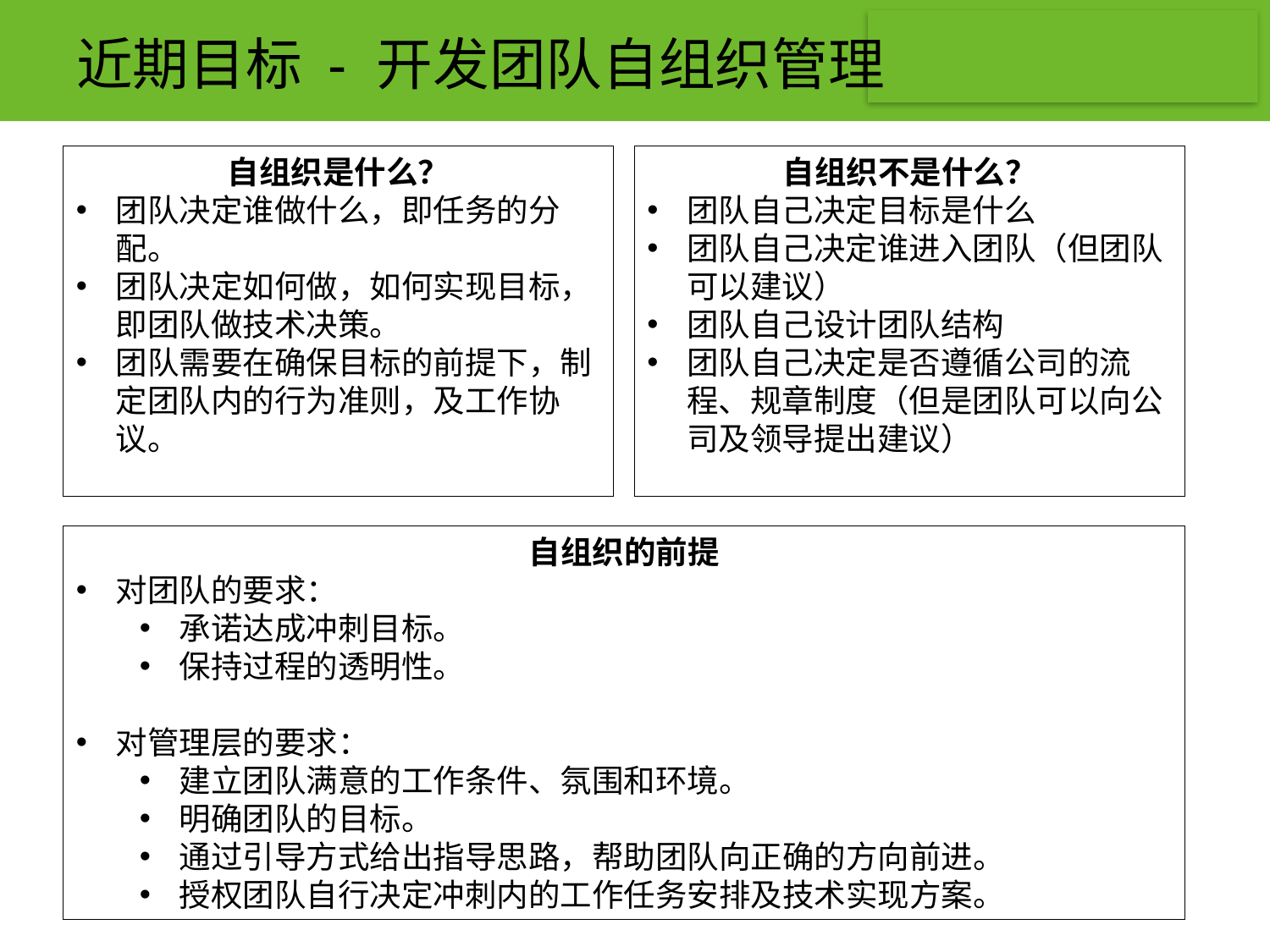

# 近期目标 - 开发团队自组织管理
自组织是什么？
团队决定谁做什么，即任务的分配。
团队决定如何做，如何实现目标，即团队做技术决策。
团队需要在确保目标的前提下，制定团队内的行为准则，及工作协议。
自组织不是什么？
团队自己决定目标是什么
团队自己决定谁进入团队（但团队可以建议）
团队自己设计团队结构
团队自己决定是否遵循公司的流程、规章制度（但是团队可以向公司及领导提出建议）
自组织的前提
对团队的要求：
承诺达成冲刺目标。
保持过程的透明性。

对管理层的要求：
建立团队满意的工作条件、氛围和环境。
明确团队的目标。
通过引导方式给出指导思路，帮助团队向正确的方向前进。
授权团队自行决定冲刺内的工作任务安排及技术实现方案。